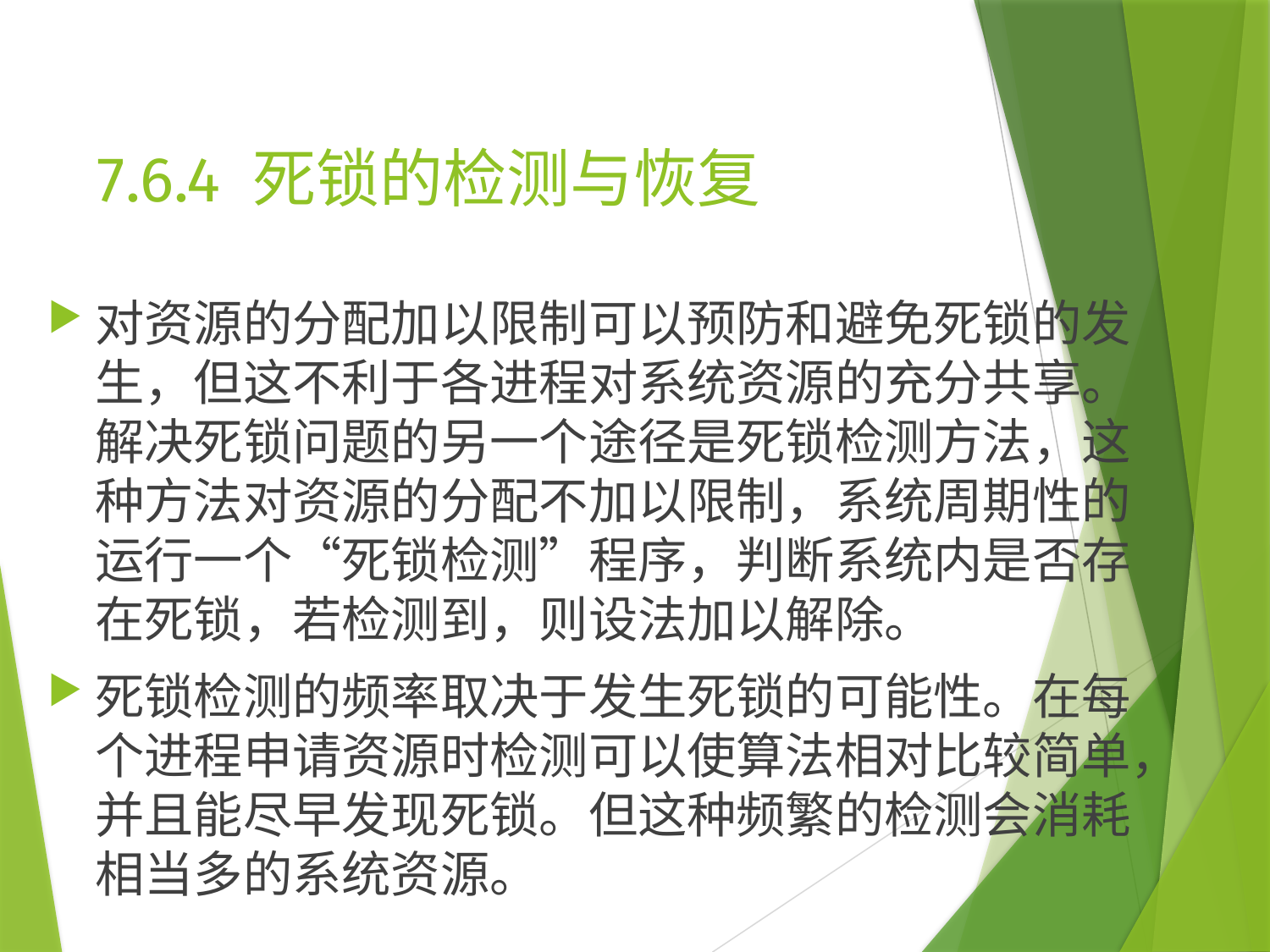

# 7.6.4 死锁的检测与恢复
对资源的分配加以限制可以预防和避免死锁的发生，但这不利于各进程对系统资源的充分共享。解决死锁问题的另一个途径是死锁检测方法，这种方法对资源的分配不加以限制，系统周期性的运行一个“死锁检测”程序，判断系统内是否存在死锁，若检测到，则设法加以解除。
死锁检测的频率取决于发生死锁的可能性。在每个进程申请资源时检测可以使算法相对比较简单，并且能尽早发现死锁。但这种频繁的检测会消耗相当多的系统资源。